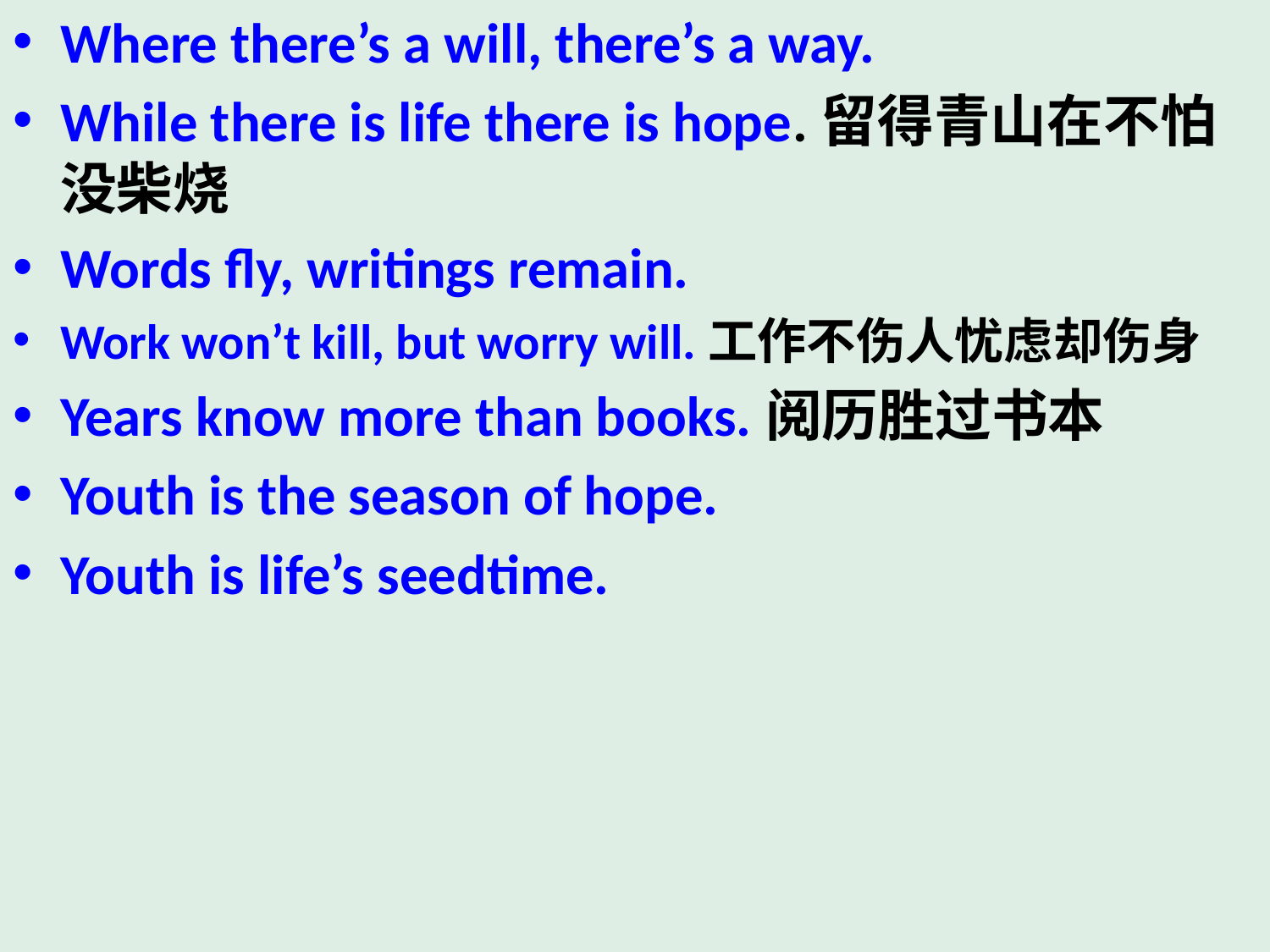

Where there’s a will, there’s a way.
While there is life there is hope.留得青山在不怕没柴烧
Words fly, writings remain.
Work won’t kill, but worry will.工作不伤人忧虑却伤身
Years know more than books.阅历胜过书本
Youth is the season of hope.
Youth is life’s seedtime.